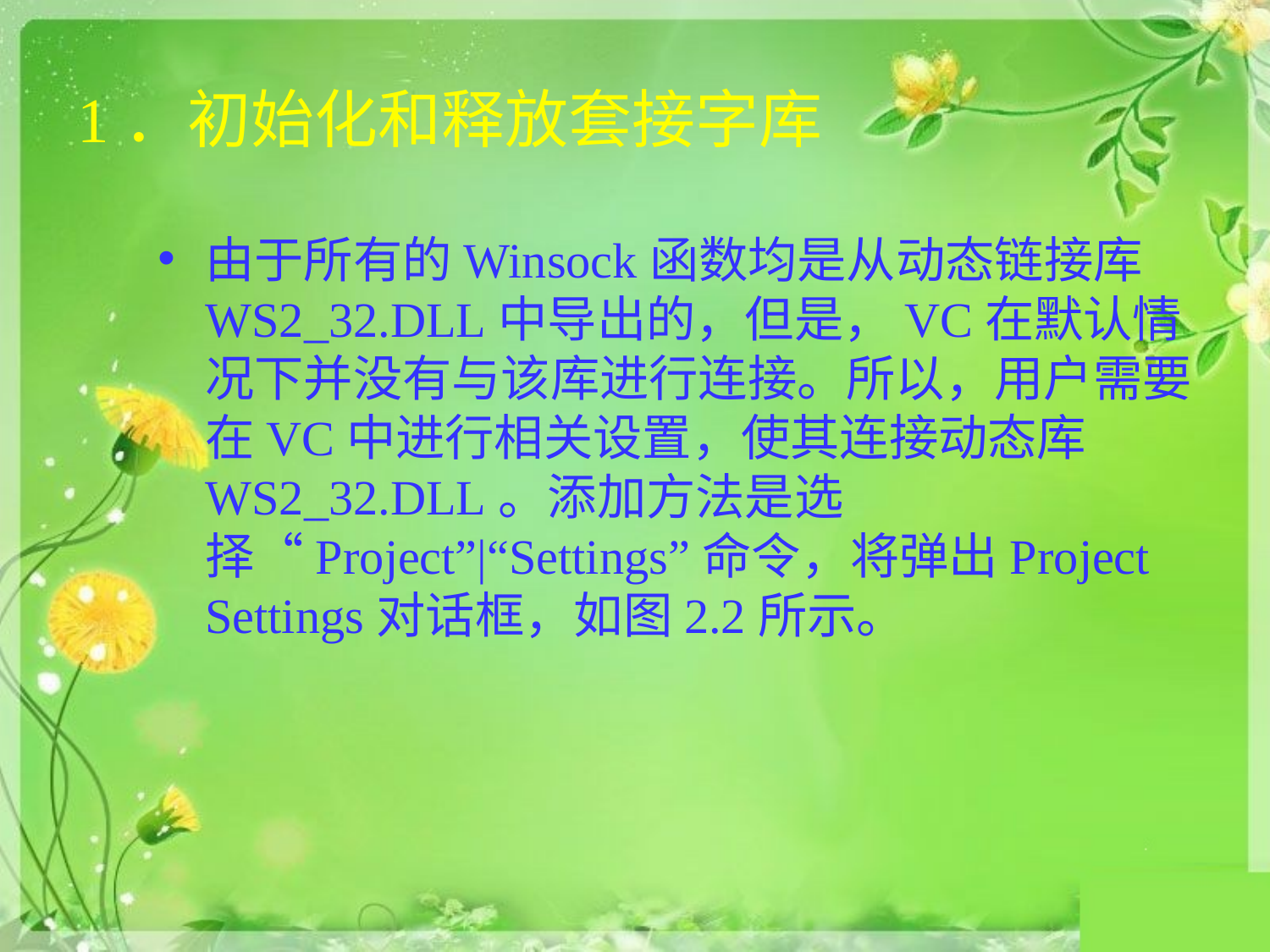

# 1．初始化和释放套接字库
由于所有的Winsock函数均是从动态链接库WS2_32.DLL中导出的，但是，VC在默认情况下并没有与该库进行连接。所以，用户需要在VC中进行相关设置，使其连接动态库WS2_32.DLL。添加方法是选择“Project”|“Settings”命令，将弹出Project Settings对话框，如图2.2所示。